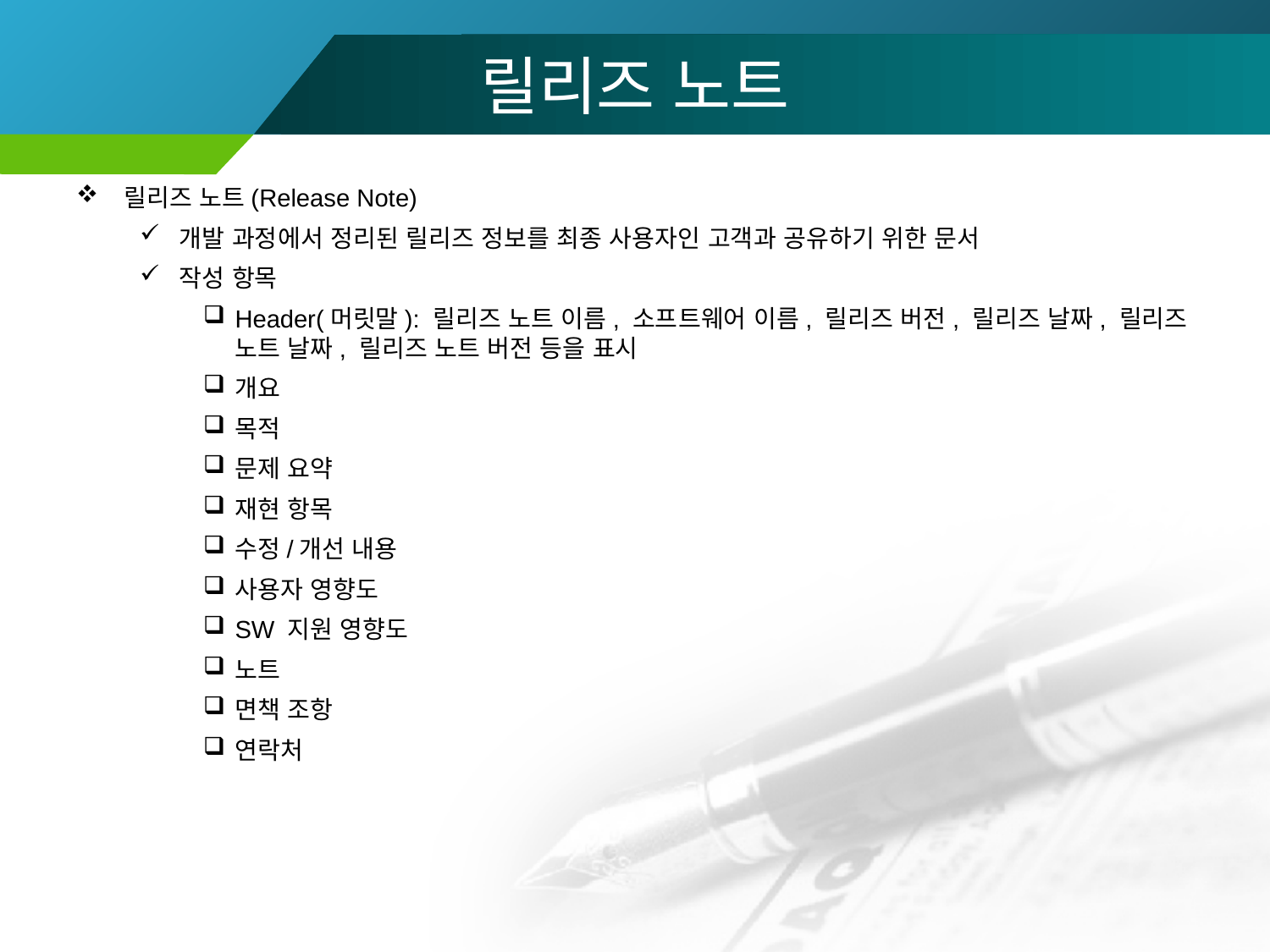

# 릴리즈 노트
릴리즈 노트(Release Note)
개발 과정에서 정리된 릴리즈 정보를 최종 사용자인 고객과 공유하기 위한 문서
작성 항목
Header(머릿말): 릴리즈 노트 이름, 소프트웨어 이름, 릴리즈 버전, 릴리즈 날짜, 릴리즈 노트 날짜, 릴리즈 노트 버전 등을 표시
개요
목적
문제 요약
재현 항목
수정/개선 내용
사용자 영향도
SW 지원 영향도
노트
면책 조항
연락처